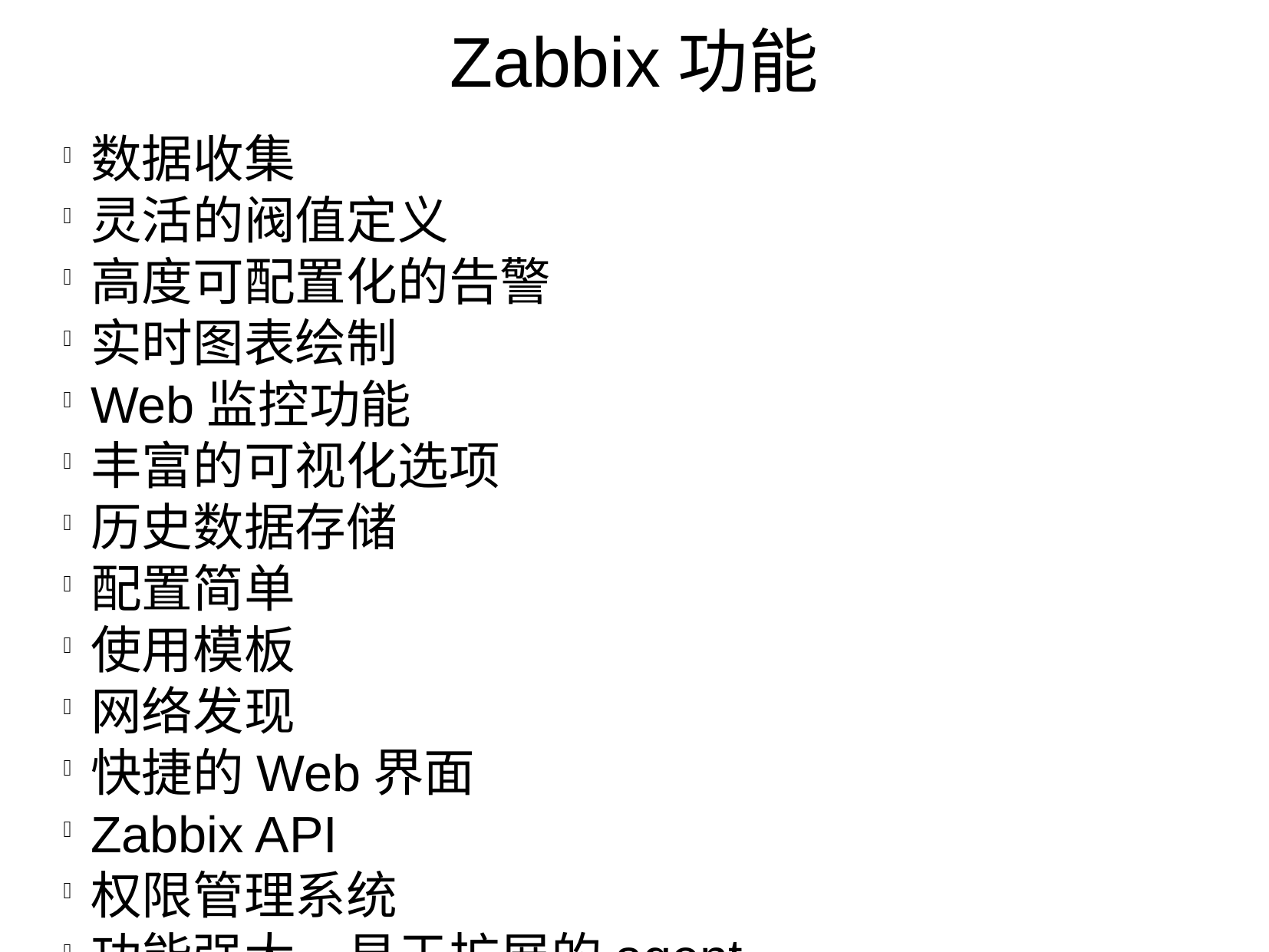

Zabbix功能
数据收集
灵活的阀值定义
高度可配置化的告警
实时图表绘制
Web监控功能
丰富的可视化选项
历史数据存储
配置简单
使用模板
网络发现
快捷的Web界面
Zabbix API
权限管理系统
功能强大，易于扩展的agent
二进制代码